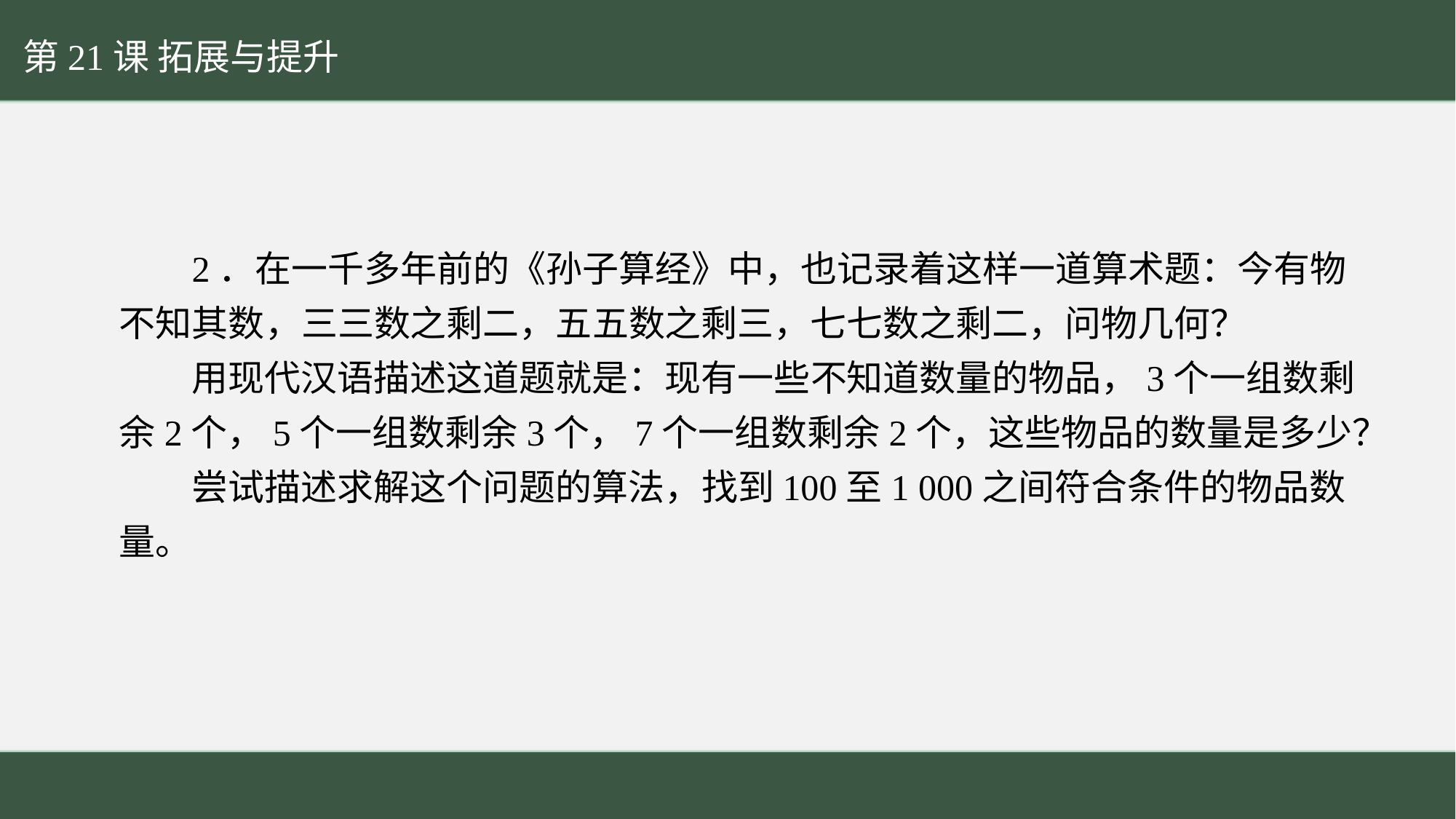

第21课 拓展与提升
2．在一千多年前的《孙子算经》中，也记录着这样一道算术题：今有物不知其数，三三数之剩二，五五数之剩三，七七数之剩二，问物几何？
用现代汉语描述这道题就是：现有一些不知道数量的物品，3个一组数剩余2个，5个一组数剩余3个，7个一组数剩余2个，这些物品的数量是多少？
尝试描述求解这个问题的算法，找到100至1 000之间符合条件的物品数量。